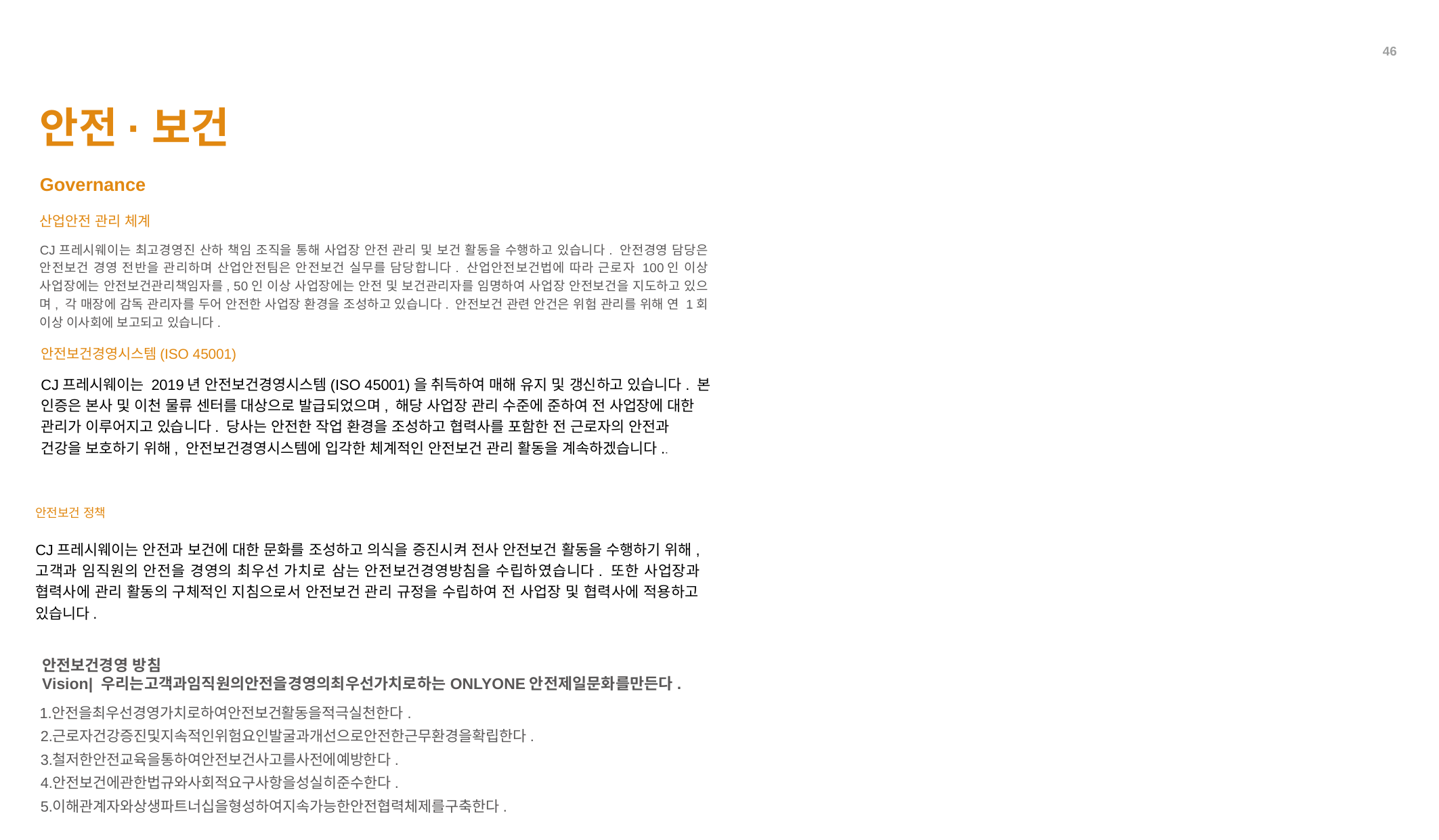

46
안전·보건
Governance
산업안전 관리 체계
CJ프레시웨이는 최고경영진 산하 책임 조직을 통해 사업장 안전 관리 및 보건 활동을 수행하고 있습니다. 안전경영 담당은 안전보건 경영 전반을 관리하며 산업안전팀은 안전보건 실무를 담당합니다. 산업안전보건법에 따라 근로자 100인 이상 사업장에는 안전보건관리책임자를, 50인 이상 사업장에는 안전 및 보건관리자를 임명하여 사업장 안전보건을 지도하고 있으며, 각 매장에 감독 관리자를 두어 안전한 사업장 환경을 조성하고 있습니다. 안전보건 관련 안건은 위험 관리를 위해 연 1회 이상 이사회에 보고되고 있습니다.
안전보건경영시스템(ISO 45001)
CJ프레시웨이는 2019년 안전보건경영시스템(ISO 45001)을 취득하여 매해 유지 및 갱신하고 있습니다. 본 인증은 본사 및 이천 물류 센터를 대상으로 발급되었으며, 해당 사업장 관리 수준에 준하여 전 사업장에 대한 관리가 이루어지고 있습니다. 당사는 안전한 작업 환경을 조성하고 협력사를 포함한 전 근로자의 안전과 건강을 보호하기 위해, 안전보건경영시스템에 입각한 체계적인 안전보건 관리 활동을 계속하겠습니다..
안전보건 정책
CJ프레시웨이는 안전과 보건에 대한 문화를 조성하고 의식을 증진시켜 전사 안전보건 활동을 수행하기 위해, 고객과 임직원의 안전을 경영의 최우선 가치로 삼는 안전보건경영방침을 수립하였습니다. 또한 사업장과 협력사에 관리 활동의 구체적인 지침으로서 안전보건 관리 규정을 수립하여 전 사업장 및 협력사에 적용하고 있습니다.
안전보건경영 방침
Vision| 우리는고객과임직원의안전을경영의최우선가치로하는ONLYONE안전제일문화를만든다.
안전을최우선경영가치로하여안전보건활동을적극실천한다.
근로자건강증진및지속적인위험요인발굴과개선으로안전한근무환경을확립한다.
철저한안전교육을통하여안전보건사고를사전에예방한다.
안전보건에관한법규와사회적요구사항을성실히준수한다.
이해관계자와상생파트너십을형성하여지속가능한안전협력체제를구축한다.